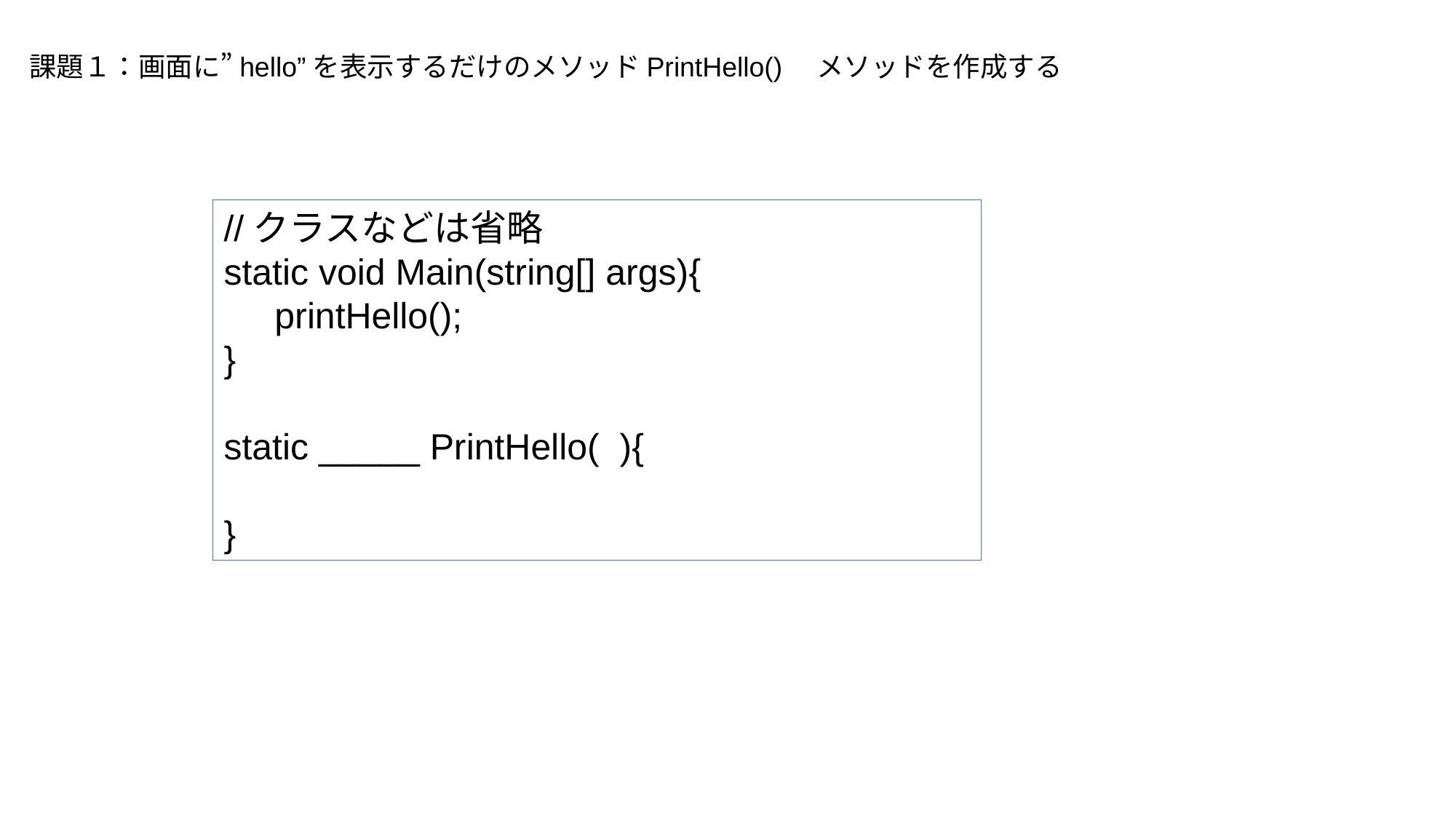

課題１：画面に”hello”を表示するだけのメソッドPrintHello()　メソッドを作成する
//クラスなどは省略
static void Main(string[] args){
     printHello();
}

static _____ PrintHello(  ){

}